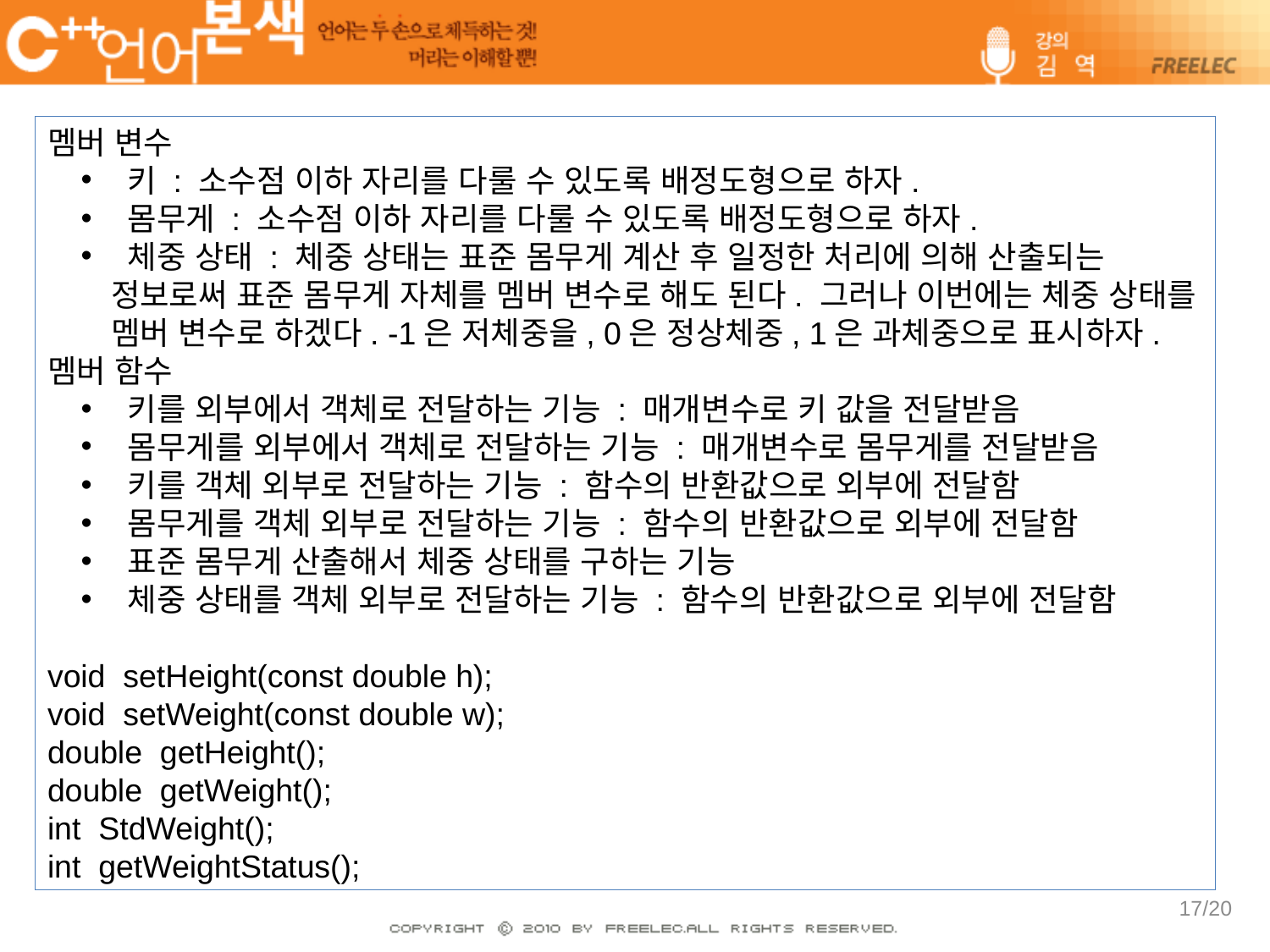

멤버 변수
 키 : 소수점 이하 자리를 다룰 수 있도록 배정도형으로 하자.
 몸무게 : 소수점 이하 자리를 다룰 수 있도록 배정도형으로 하자.
 체중 상태 : 체중 상태는 표준 몸무게 계산 후 일정한 처리에 의해 산출되는 정보로써 표준 몸무게 자체를 멤버 변수로 해도 된다. 그러나 이번에는 체중 상태를 멤버 변수로 하겠다. -1은 저체중을, 0은 정상체중, 1은 과체중으로 표시하자.
멤버 함수
 키를 외부에서 객체로 전달하는 기능 : 매개변수로 키 값을 전달받음
 몸무게를 외부에서 객체로 전달하는 기능 : 매개변수로 몸무게를 전달받음
 키를 객체 외부로 전달하는 기능 : 함수의 반환값으로 외부에 전달함
 몸무게를 객체 외부로 전달하는 기능 : 함수의 반환값으로 외부에 전달함
 표준 몸무게 산출해서 체중 상태를 구하는 기능
 체중 상태를 객체 외부로 전달하는 기능 : 함수의 반환값으로 외부에 전달함

void  setHeight(const double h);
void  setWeight(const double w);
double  getHeight();
double  getWeight();
int  StdWeight();
int  getWeightStatus();
17/20